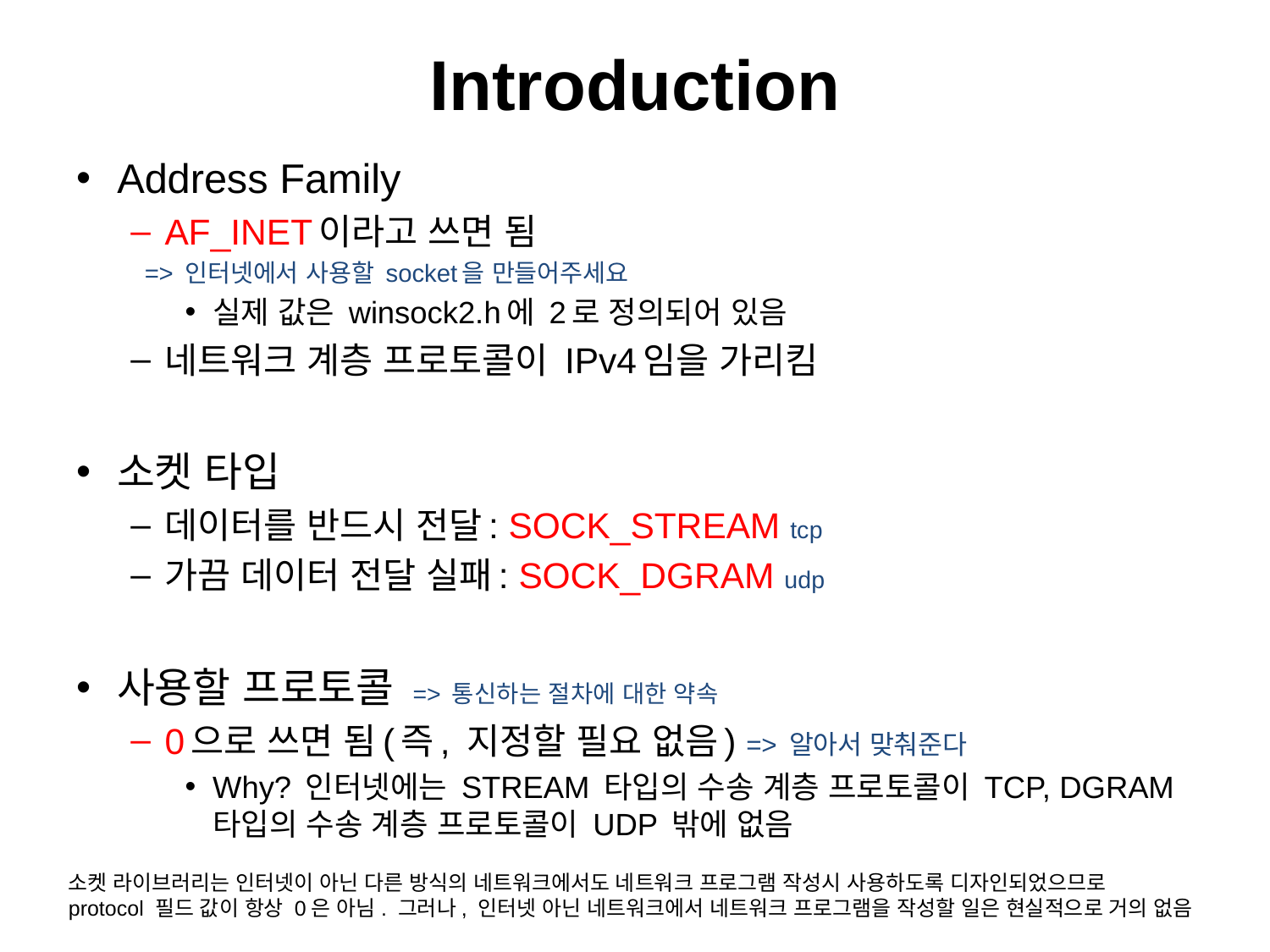

# Introduction
Address Family
AF_INET이라고 쓰면 됨
  => 인터넷에서 사용할 socket을 만들어주세요
실제 값은 winsock2.h에 2로 정의되어 있음
네트워크 계층 프로토콜이 IPv4임을 가리킴

소켓 타입
데이터를 반드시 전달: SOCK_STREAM tcp
가끔 데이터 전달 실패: SOCK_DGRAM udp

사용할 프로토콜 => 통신하는 절차에 대한 약속
0으로 쓰면 됨(즉, 지정할 필요 없음) => 알아서 맞춰준다
Why? 인터넷에는 STREAM 타입의 수송 계층 프로토콜이 TCP, DGRAM 타입의 수송 계층 프로토콜이 UDP 밖에 없음
소켓 라이브러리는 인터넷이 아닌 다른 방식의 네트워크에서도 네트워크 프로그램 작성시 사용하도록 디자인되었으므로
protocol 필드 값이 항상 0은 아님. 그러나, 인터넷 아닌 네트워크에서 네트워크 프로그램을 작성할 일은 현실적으로 거의 없음